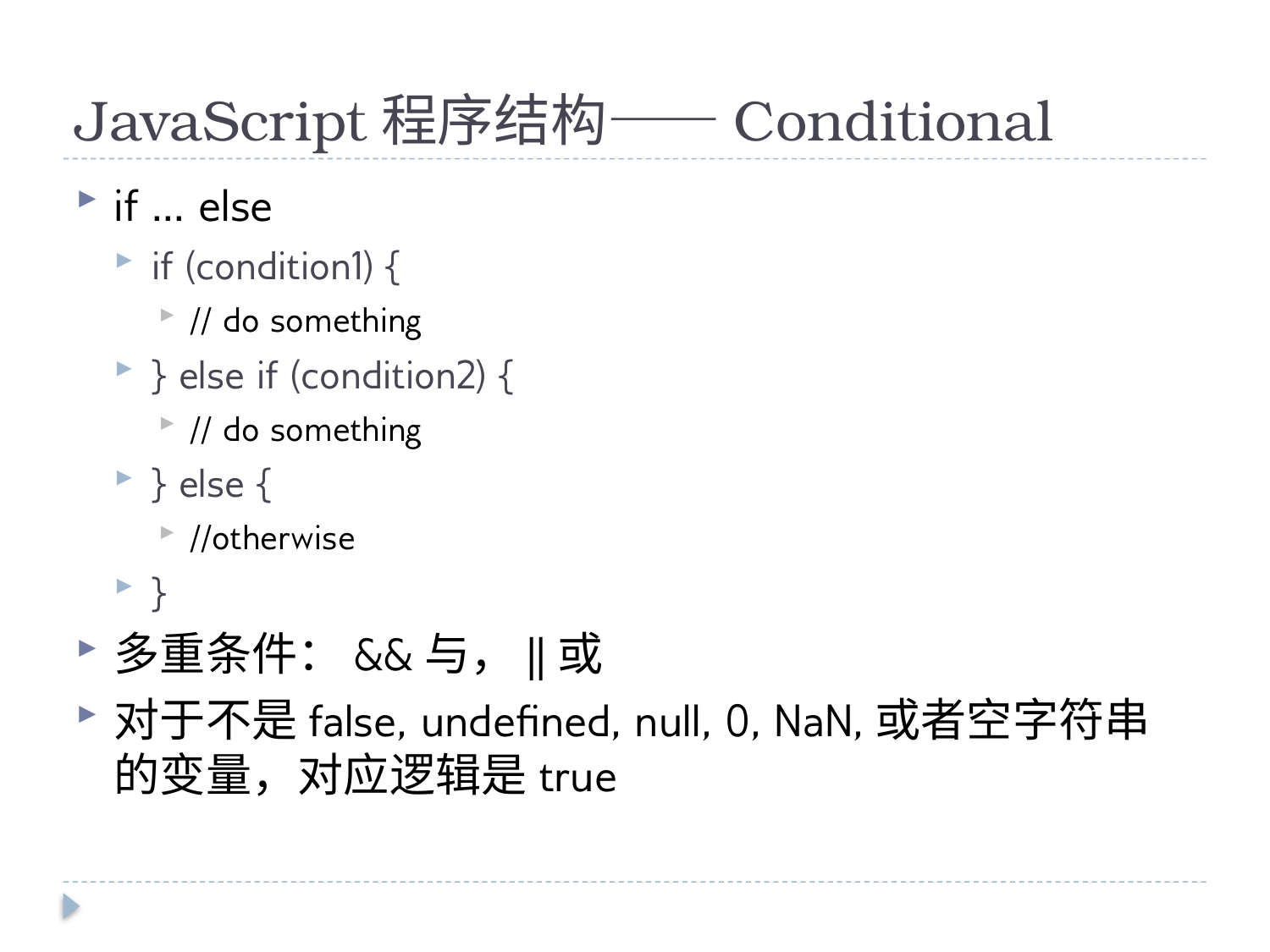

# JavaScript程序结构——Conditional
if ... else
if (condition1) {
// do something
} else if (condition2) {
// do something
} else {
//otherwise
}
多重条件：&&与，||或
对于不是false, undefined, null, 0, NaN,或者空字符串的变量，对应逻辑是true